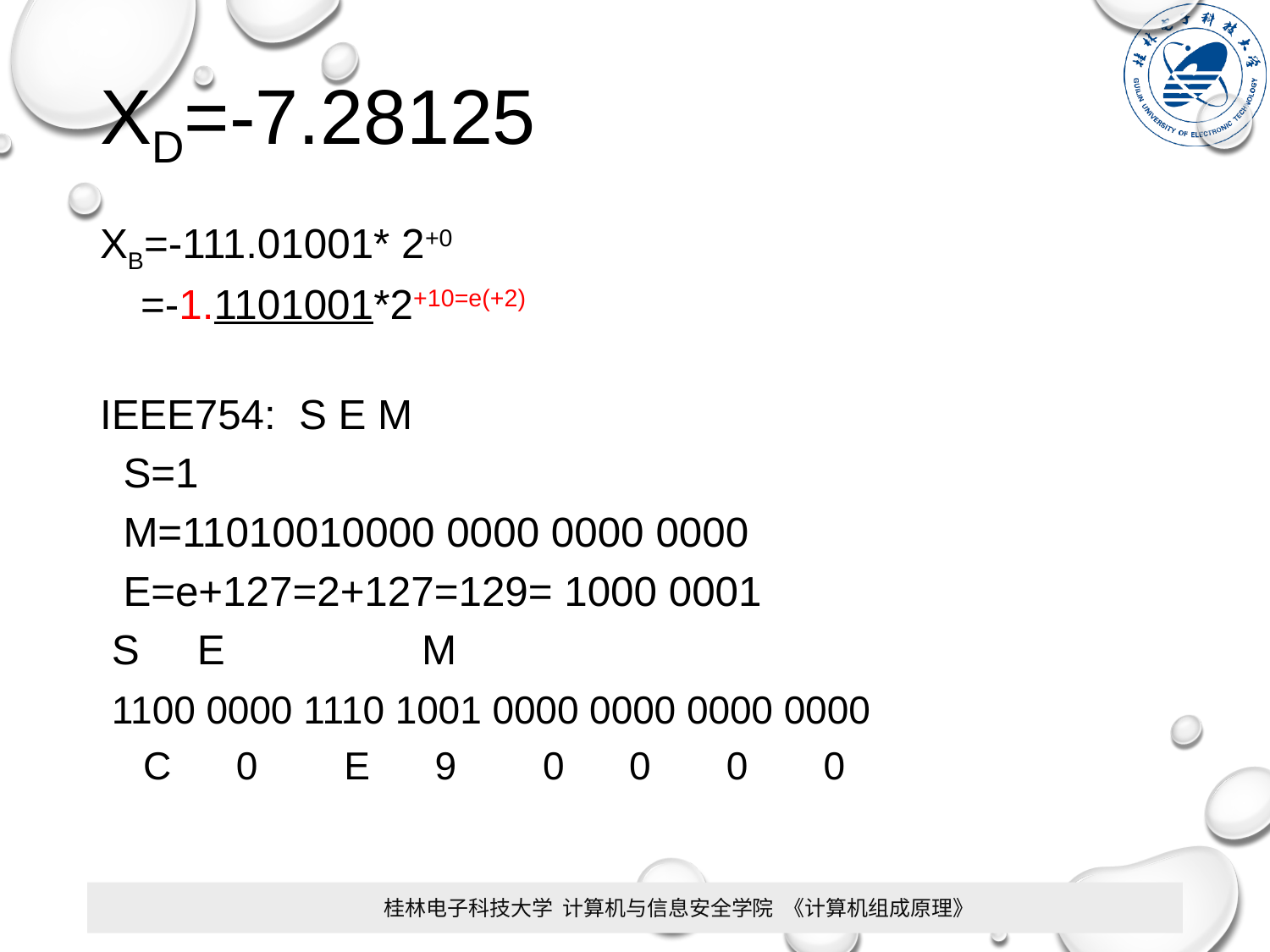

# XD=-7.28125
XB=-111.01001* 2+0
      =-1.1101001*2+10=e(+2)

IEEE754:  S E M
  S=1
  M=11010010000 0000 0000 0000
  E=e+127=2+127=129= 1000 0001
 S     E                 M
 1100 0000 1110 1001 0000 0000 0000 0000
    C      0        E      9        0      0       0       0

桂林电子科技大学  计算机与信息安全学院  《计算机组成原理》

11